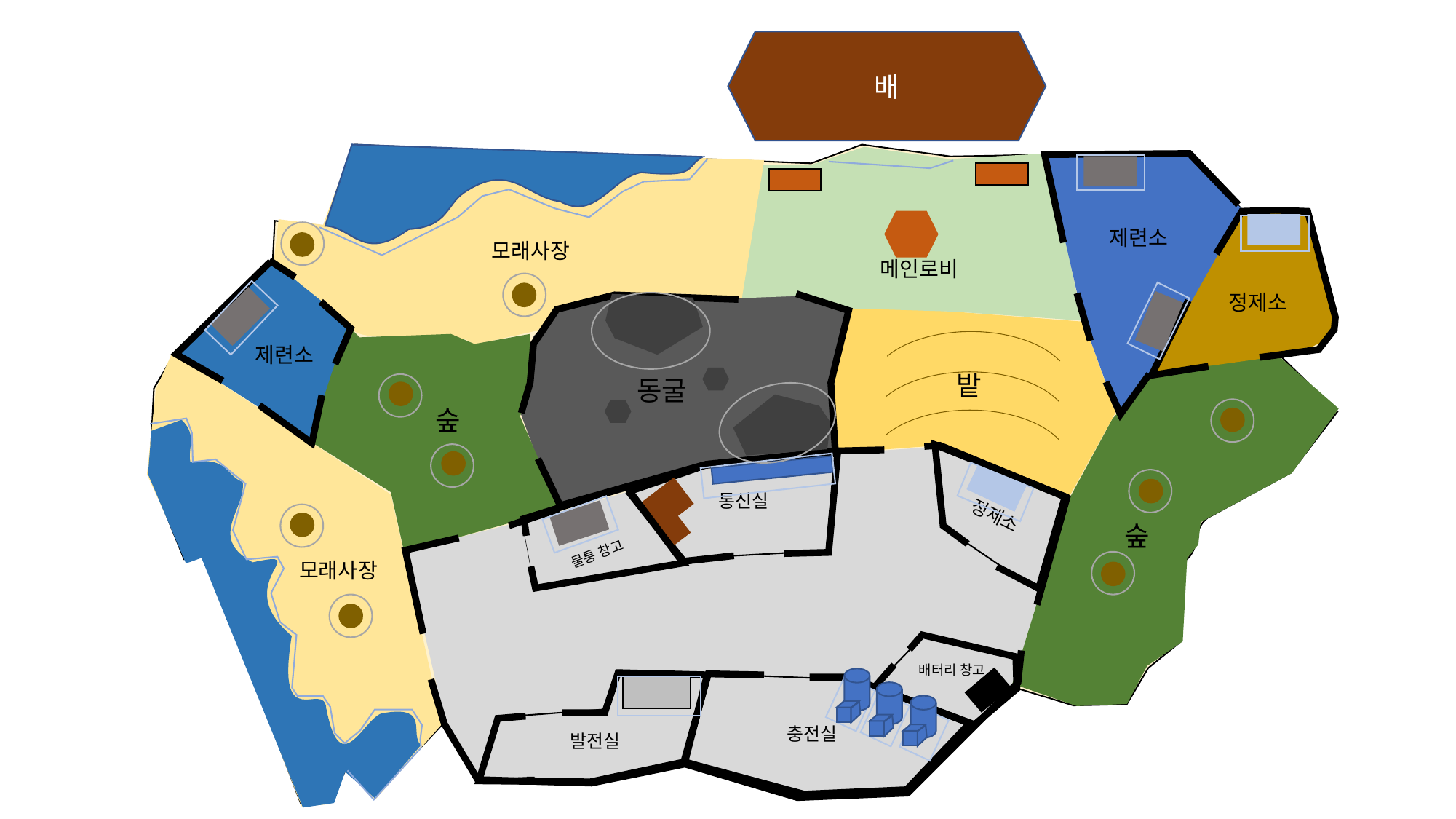

배

제련소

모래사장

메인로비

정제소

제련소

밭

동굴

숲

통신실

정제소

숲

물통 창고

모래사장

배터리 창고

충전실
발전실